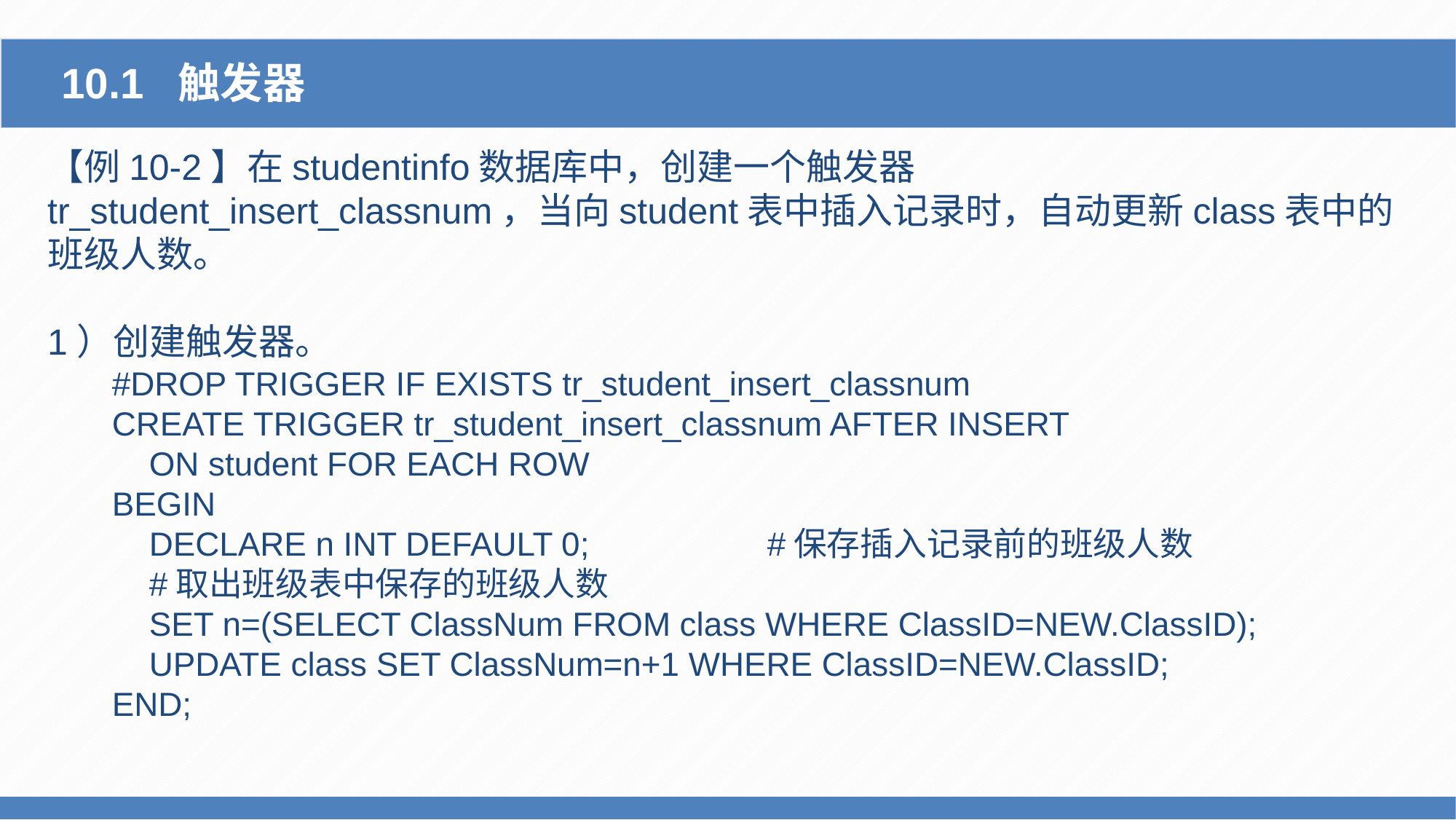

10.1  触发器
【例10-2】在studentinfo数据库中，创建一个触发器tr_student_insert_classnum，当向student表中插入记录时，自动更新class表中的班级人数。

1）创建触发器。
#DROP TRIGGER IF EXISTS tr_student_insert_classnum
CREATE TRIGGER tr_student_insert_classnum AFTER INSERT
    ON student FOR EACH ROW
BEGIN
    DECLARE n INT DEFAULT 0;		#保存插入记录前的班级人数
    #取出班级表中保存的班级人数
    SET n=(SELECT ClassNum FROM class WHERE ClassID=NEW.ClassID);
    UPDATE class SET ClassNum=n+1 WHERE ClassID=NEW.ClassID;
END;